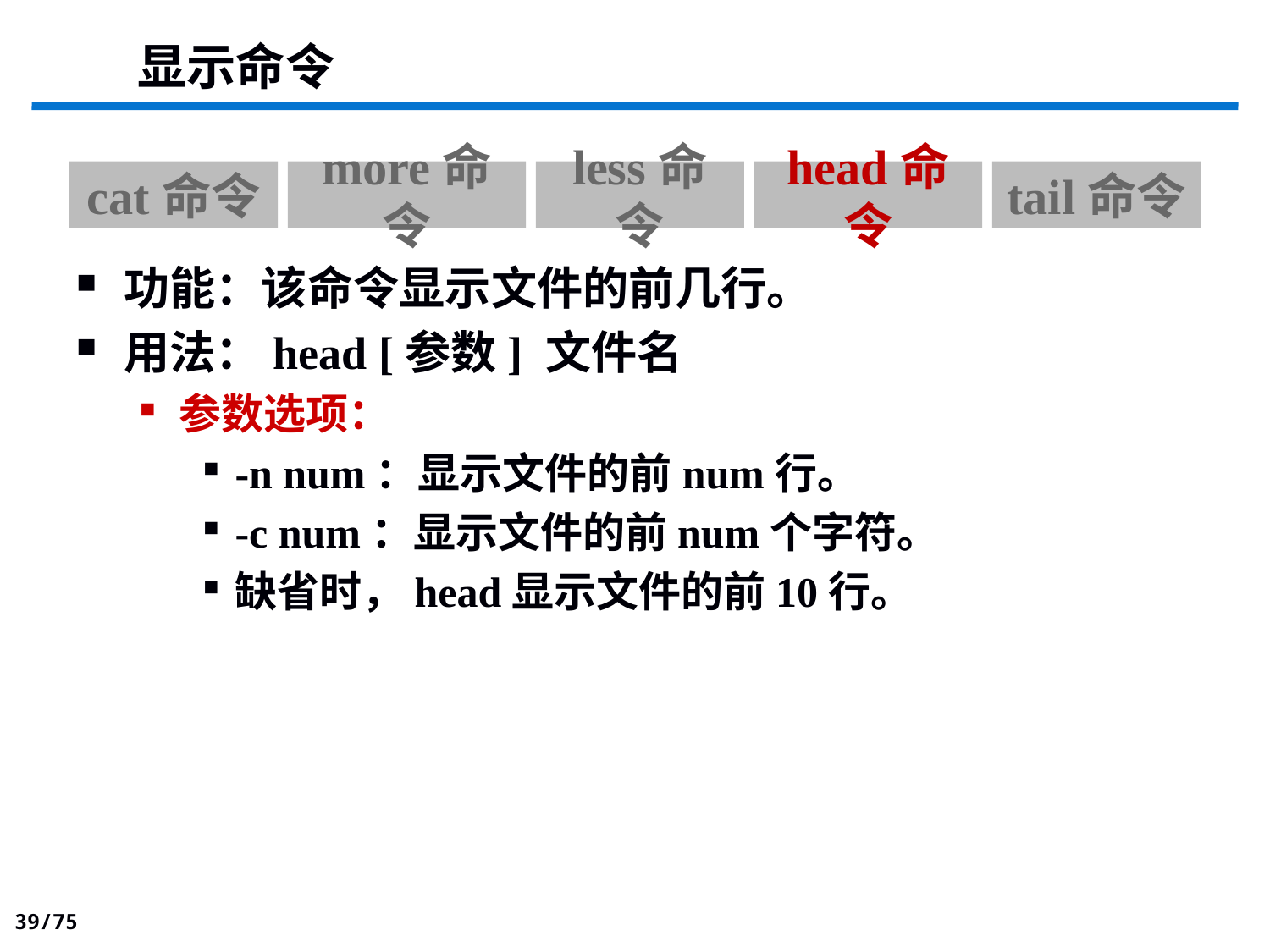

显示命令
cat命令
more命令
less命令
head命令
tail命令
功能：该命令显示文件的前几行。
用法：head [参数] 文件名
参数选项：
-n num：显示文件的前num行。
-c num：显示文件的前num个字符。
缺省时，head显示文件的前10行。